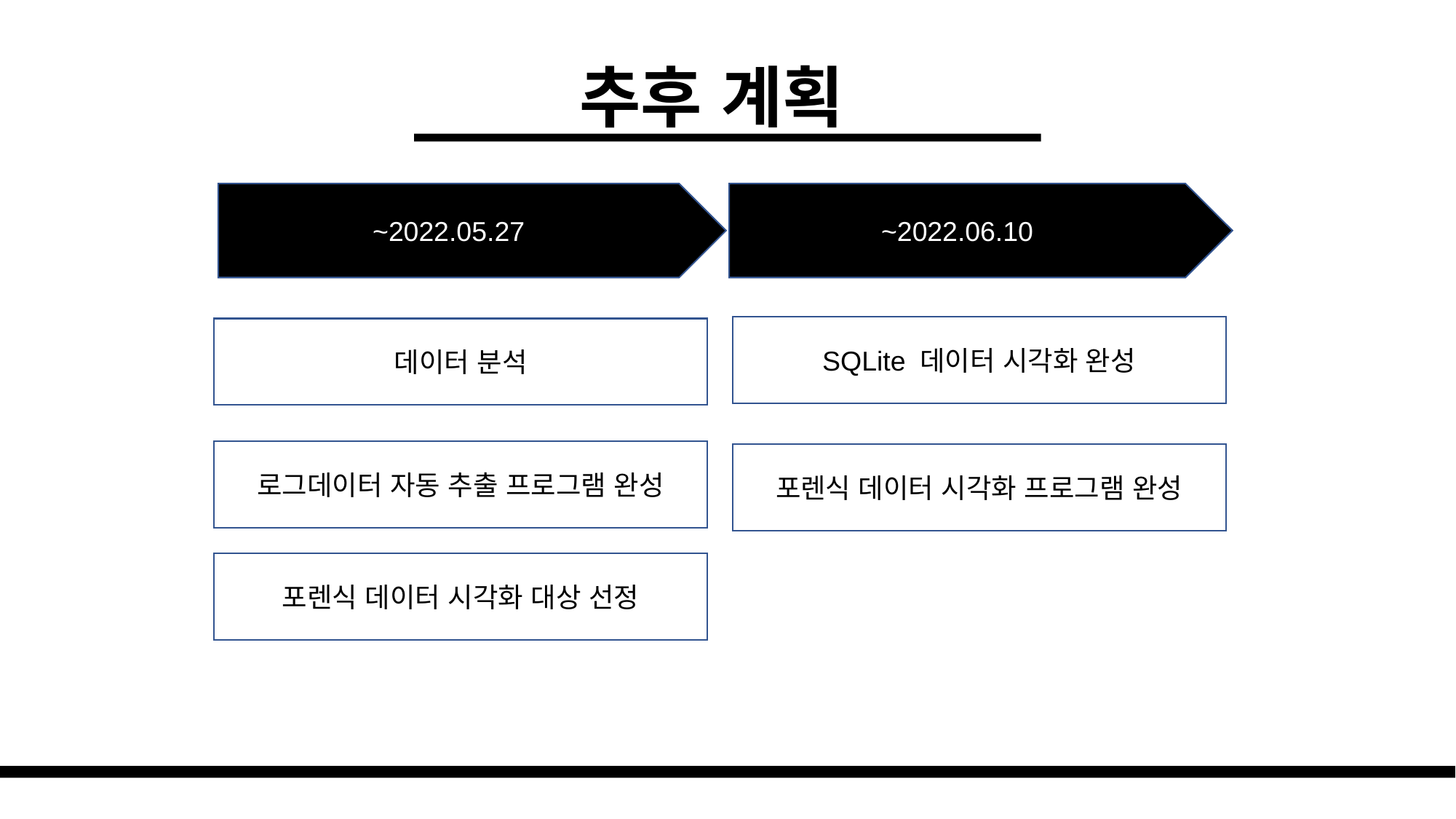

추후 계획

~2022.05.27
~2022.06.10
SQLite 데이터 시각화 완성
데이터 분석
로그데이터 자동 추출 프로그램 완성
포렌식 데이터 시각화 프로그램 완성
포렌식 데이터 시각화 대상 선정